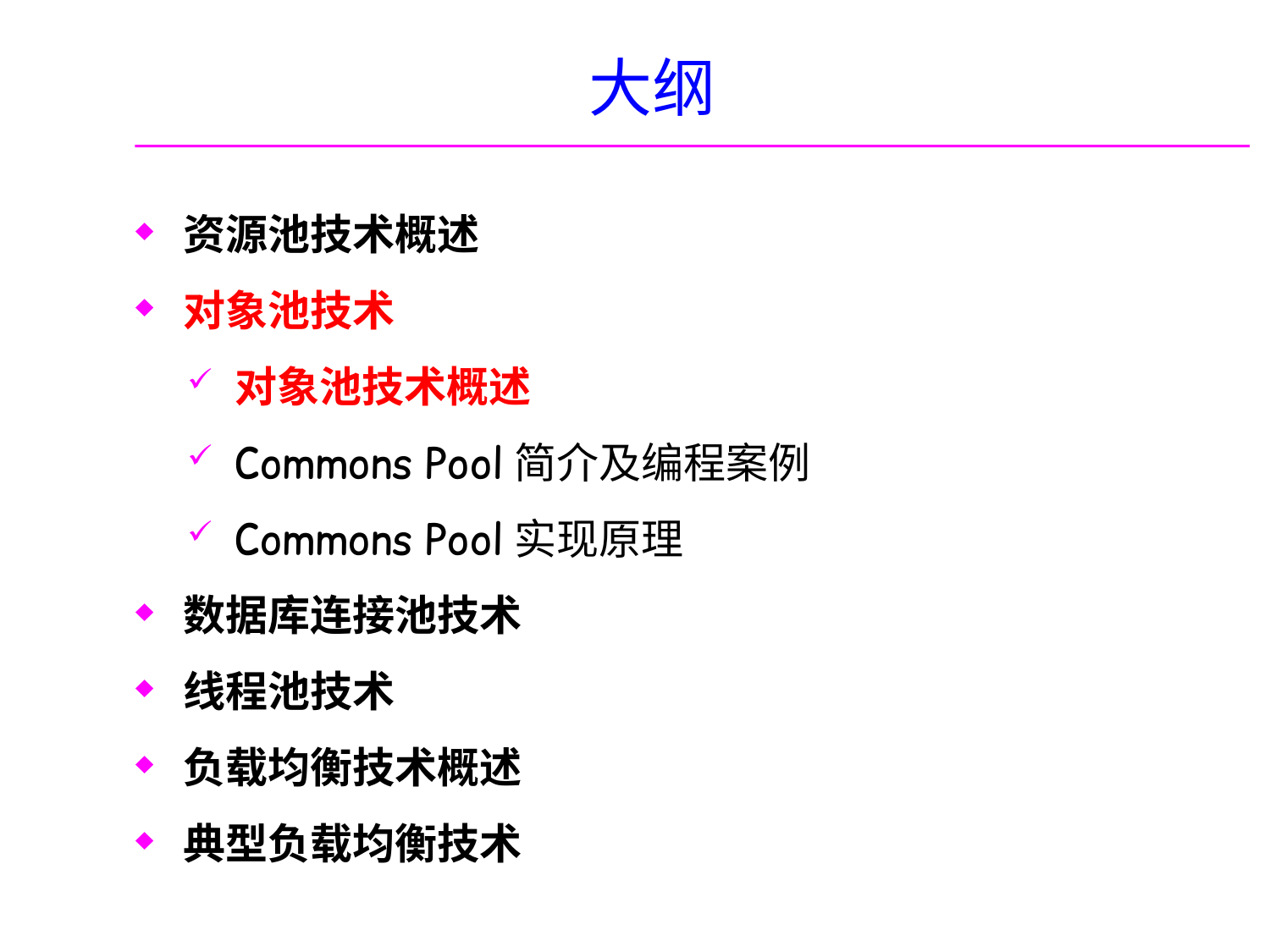

# 大纲
资源池技术概述
对象池技术
对象池技术概述
Commons Pool简介及编程案例
Commons Pool实现原理
数据库连接池技术
线程池技术
负载均衡技术概述
典型负载均衡技术
7